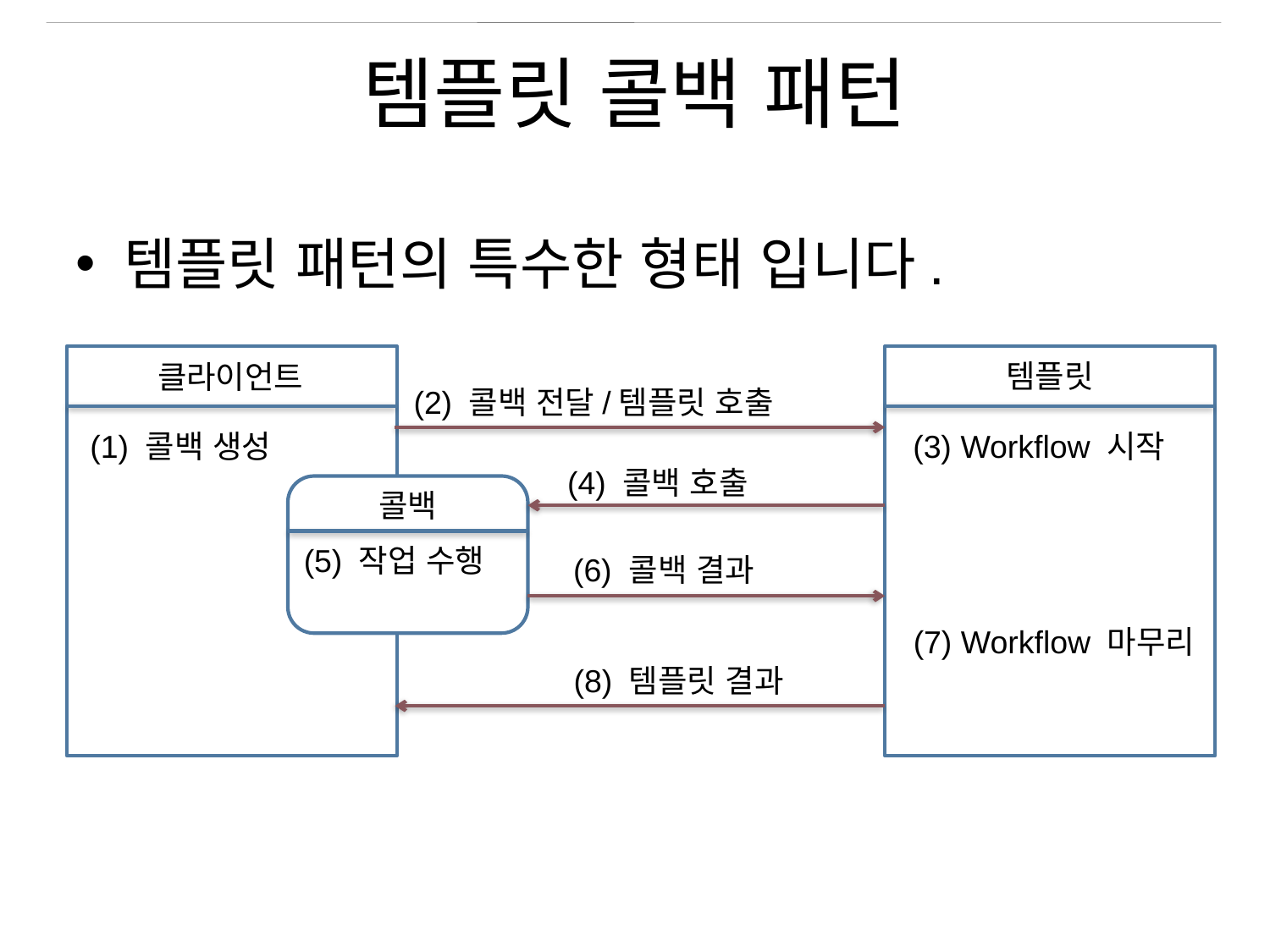

# 템플릿 콜백 패턴
템플릿 패턴의 특수한 형태 입니다.

클라이언트

템플릿
(2) 콜백 전달/템플릿 호출
(1) 콜백 생성
(3) Workflow 시작
(4) 콜백 호출

콜백
(6) 콜백 결과
(7) Workflow 마무리
(8) 템플릿 결과
(5) 작업 수행